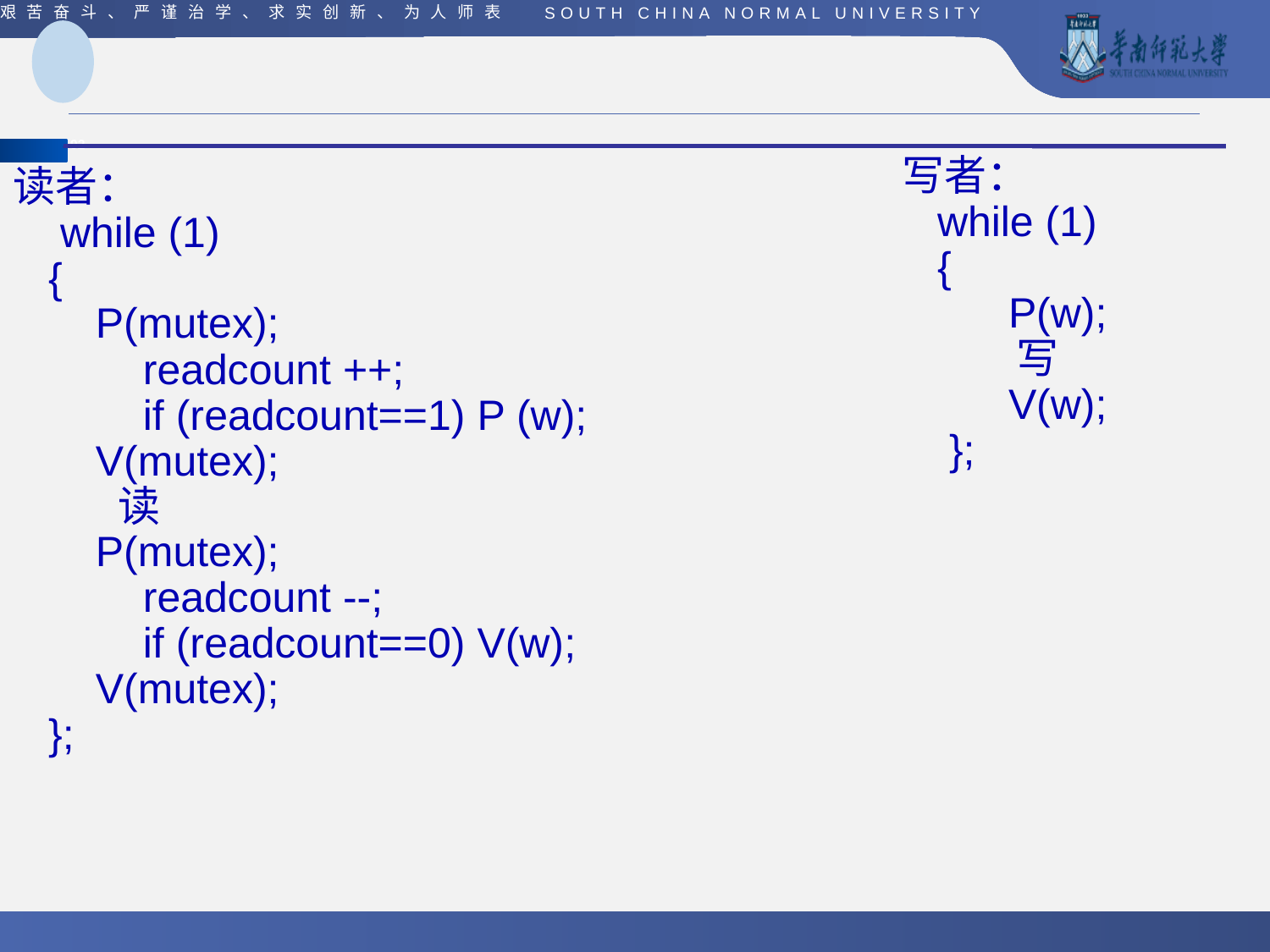

#
写者：
   while (1)
   {
         P(w);
           写
         V(w);
    };
读者：
    while (1)
   {
       P(mutex);
           readcount ++;
           if (readcount==1) P (w);
       V(mutex);
          读
       P(mutex);
           readcount --;
           if (readcount==0) V(w);
       V(mutex);
   };

92